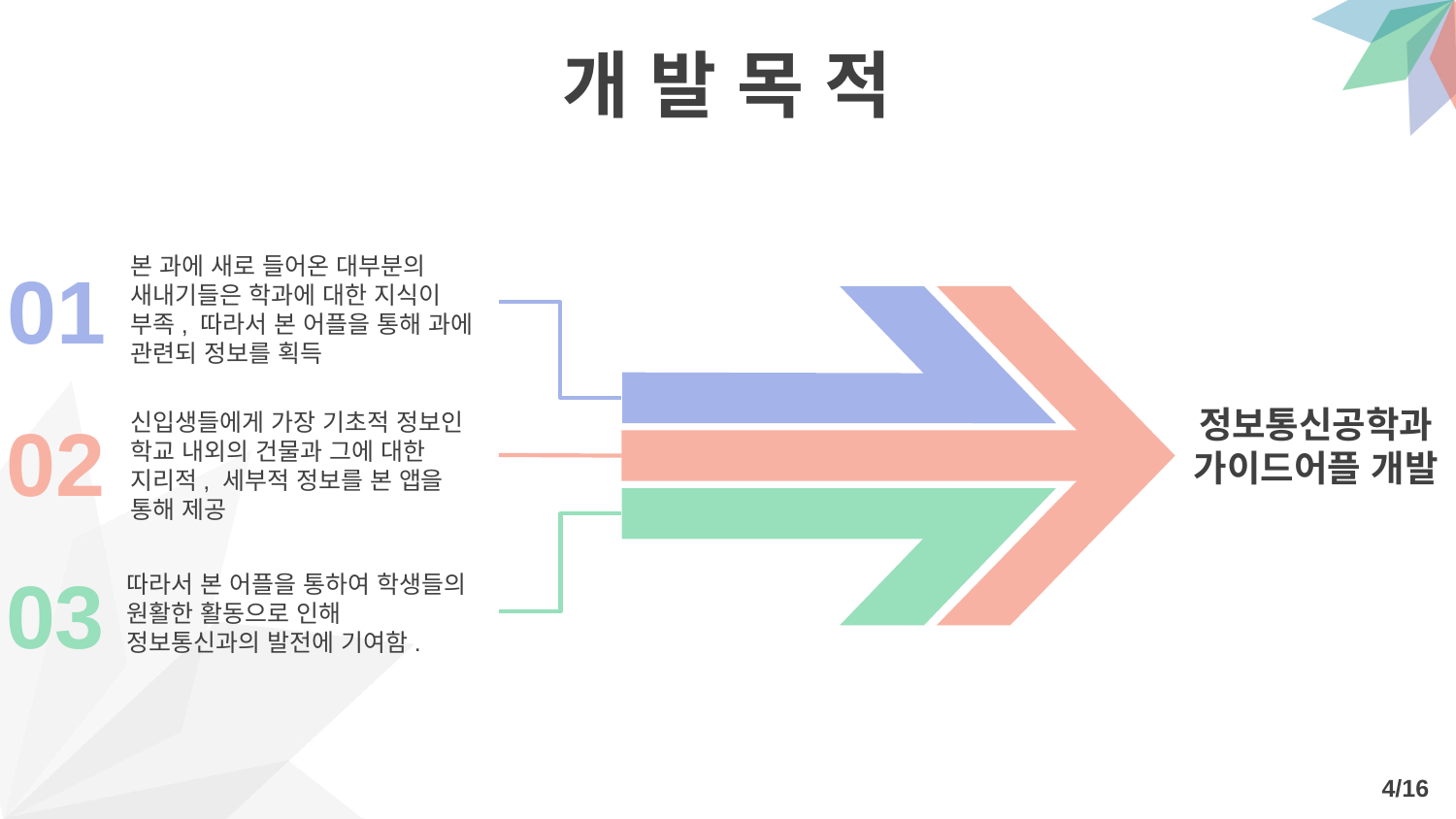

개 발 목 적
본 과에 새로 들어온 대부분의 새내기들은 학과에 대한 지식이 부족, 따라서 본 어플을 통해 과에 관련되 정보를 획득
01

02
신입생들에게 가장 기초적 정보인 학교 내외의 건물과 그에 대한 지리적, 세부적 정보를 본 앱을 통해 제공

03
따라서 본 어플을 통하여 학생들의 원활한 활동으로 인해 정보통신과의 발전에 기여함.
정보통신공학과 가이드어플 개발
4/16